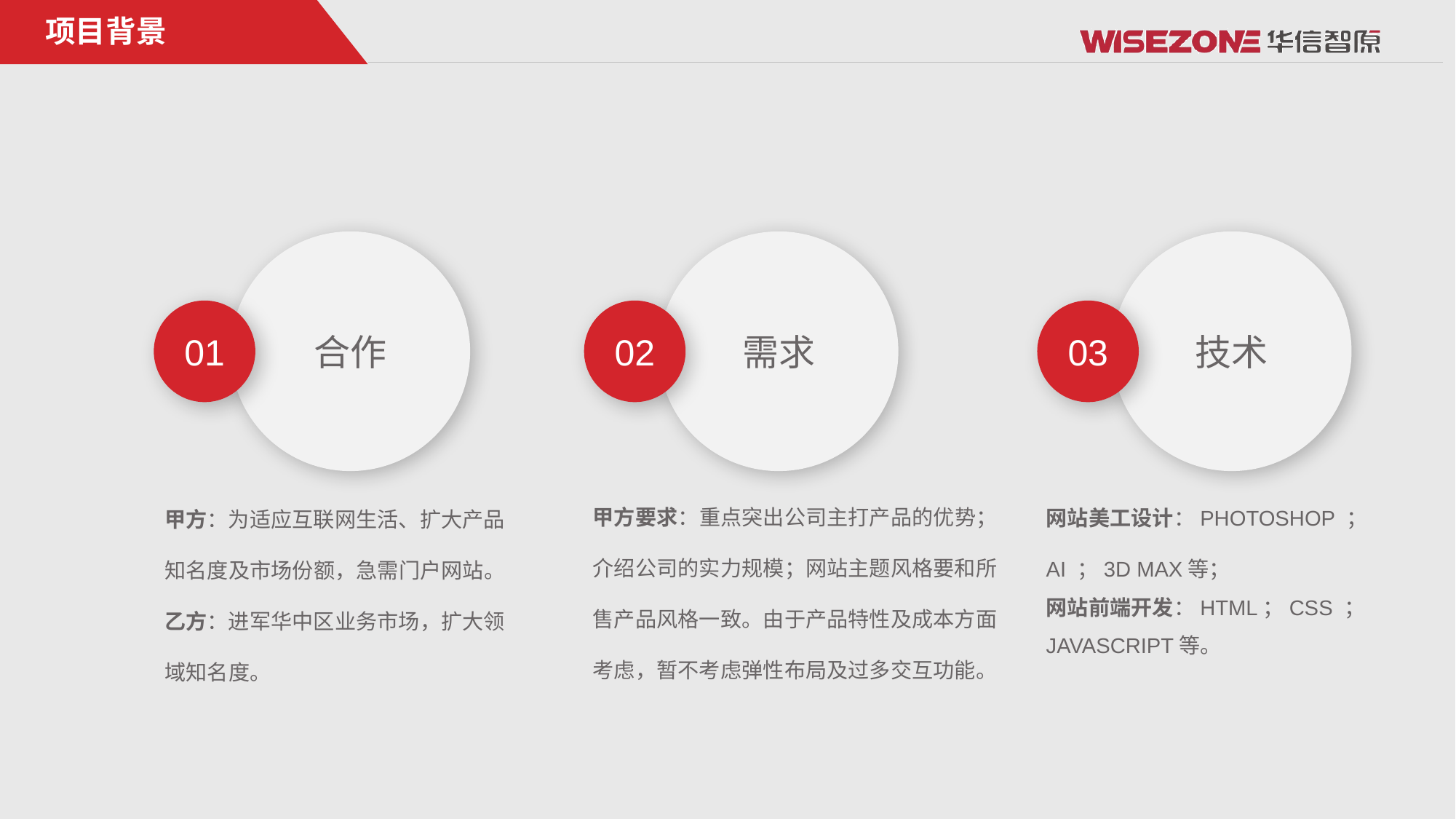

项目背景
合作
需求
技术
01
02
03
甲方要求：重点突出公司主打产品的优势；介绍公司的实力规模；网站主题风格要和所售产品风格一致。由于产品特性及成本方面考虑，暂不考虑弹性布局及过多交互功能。
网站美工设计：PHOTOSHOP ； AI ；3D MAX等；
网站前端开发：HTML；CSS ；JAVASCRIPT等。

甲方：为适应互联网生活、扩大产品知名度及市场份额，急需门户网站。
乙方：进军华中区业务市场，扩大领域知名度。